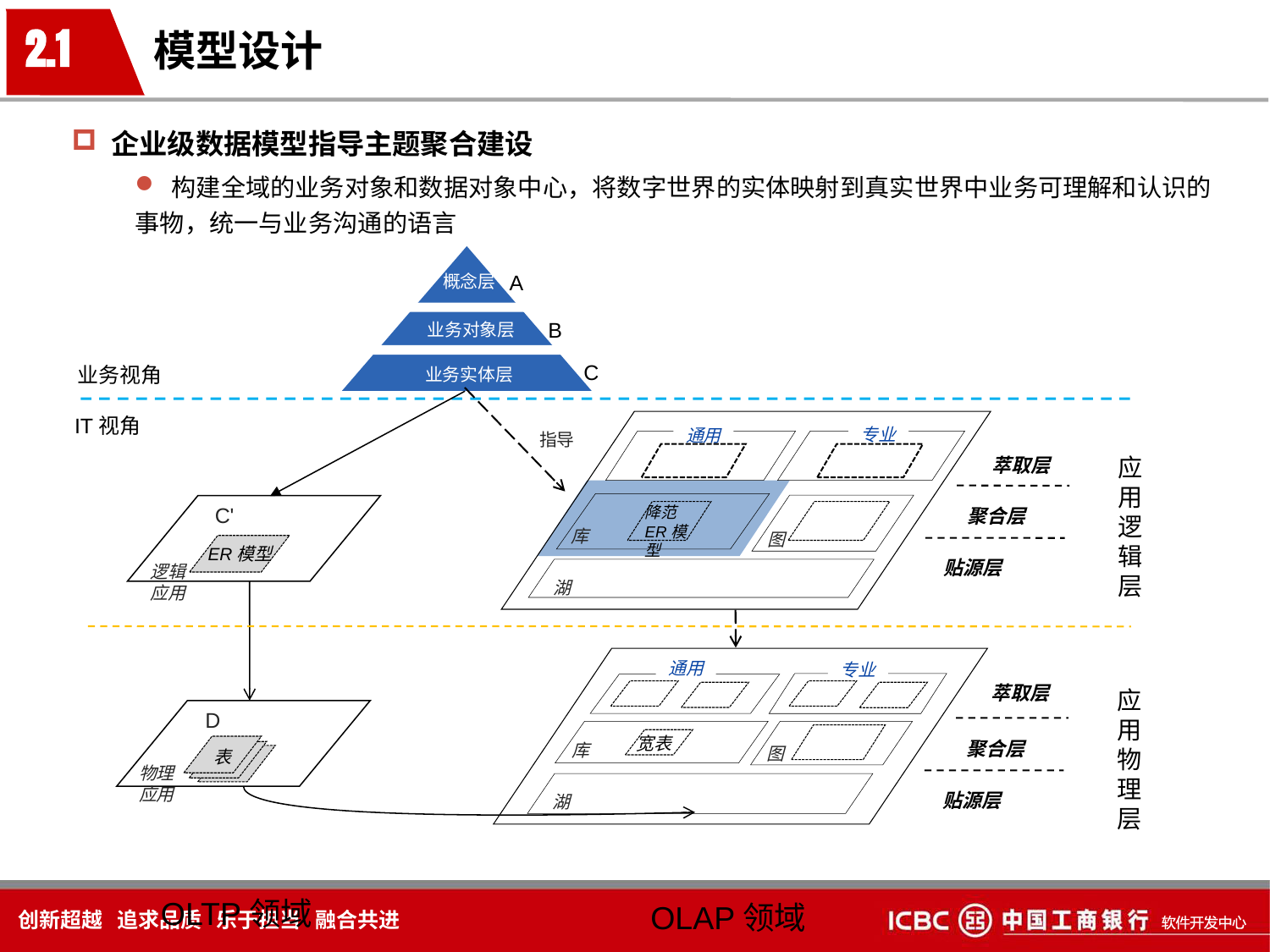

2.1
模型设计
企业级数据模型指导主题聚合建设
 构建全域的业务对象和数据对象中心，将数字世界的实体映射到真实世界中业务可理解和认识的事物，统一与业务沟通的语言

A
概念层

B
业务对象层

C
业务视角
业务实体层

IT视角

专业
通用
指导

应用逻辑层
萃取层

C'
降范ER模型
聚合层

库
图

ER模型

贴源层
逻辑
应用

湖

通用
专业

萃取层
应用物理层

D

宽表

聚合层
库

图
表

物理
应用

贴源层
湖
OLTP领域
OLAP领域